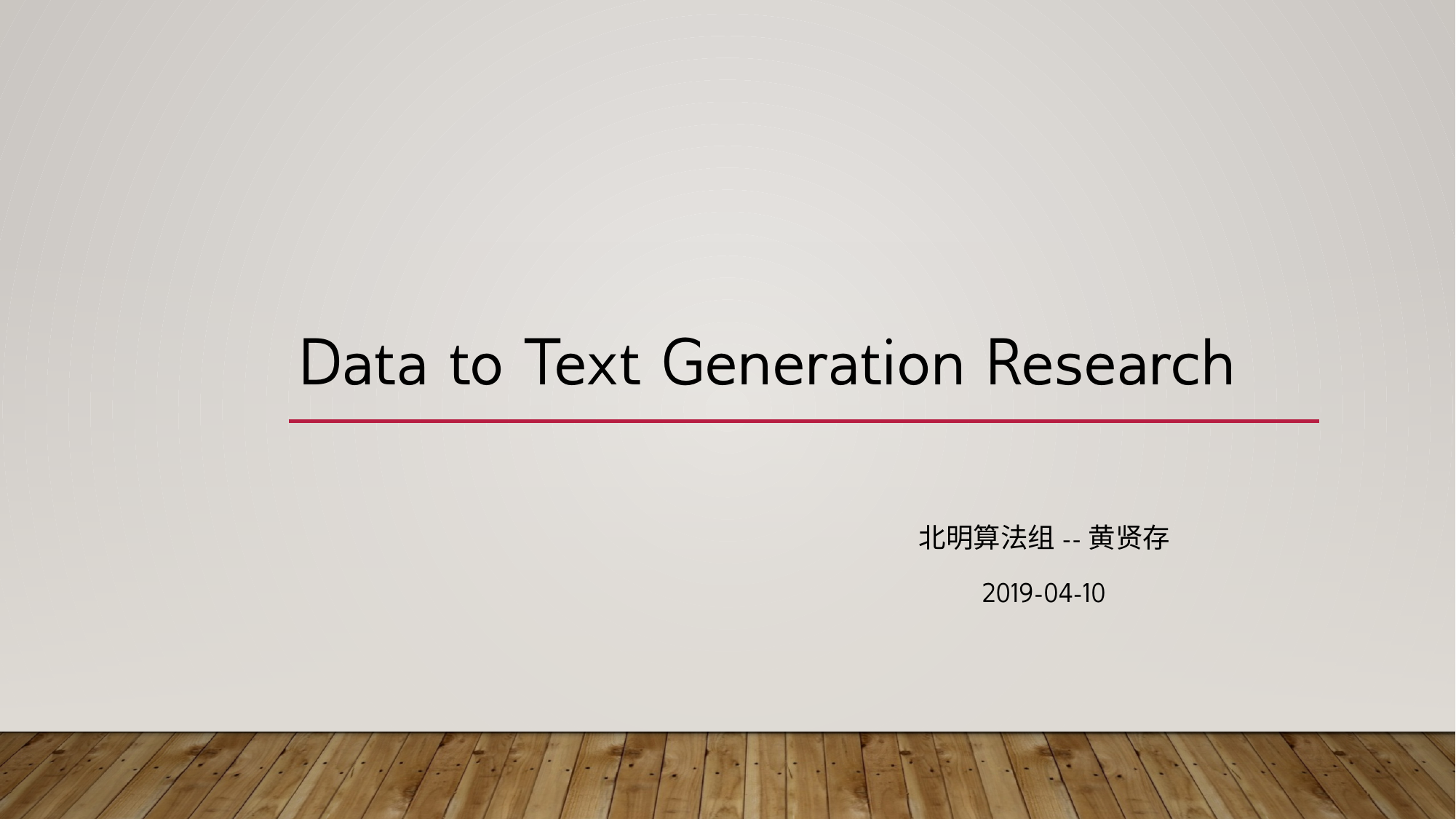

# Data to Text Generation Research
				北明算法组--黄贤存
				2019-04-10